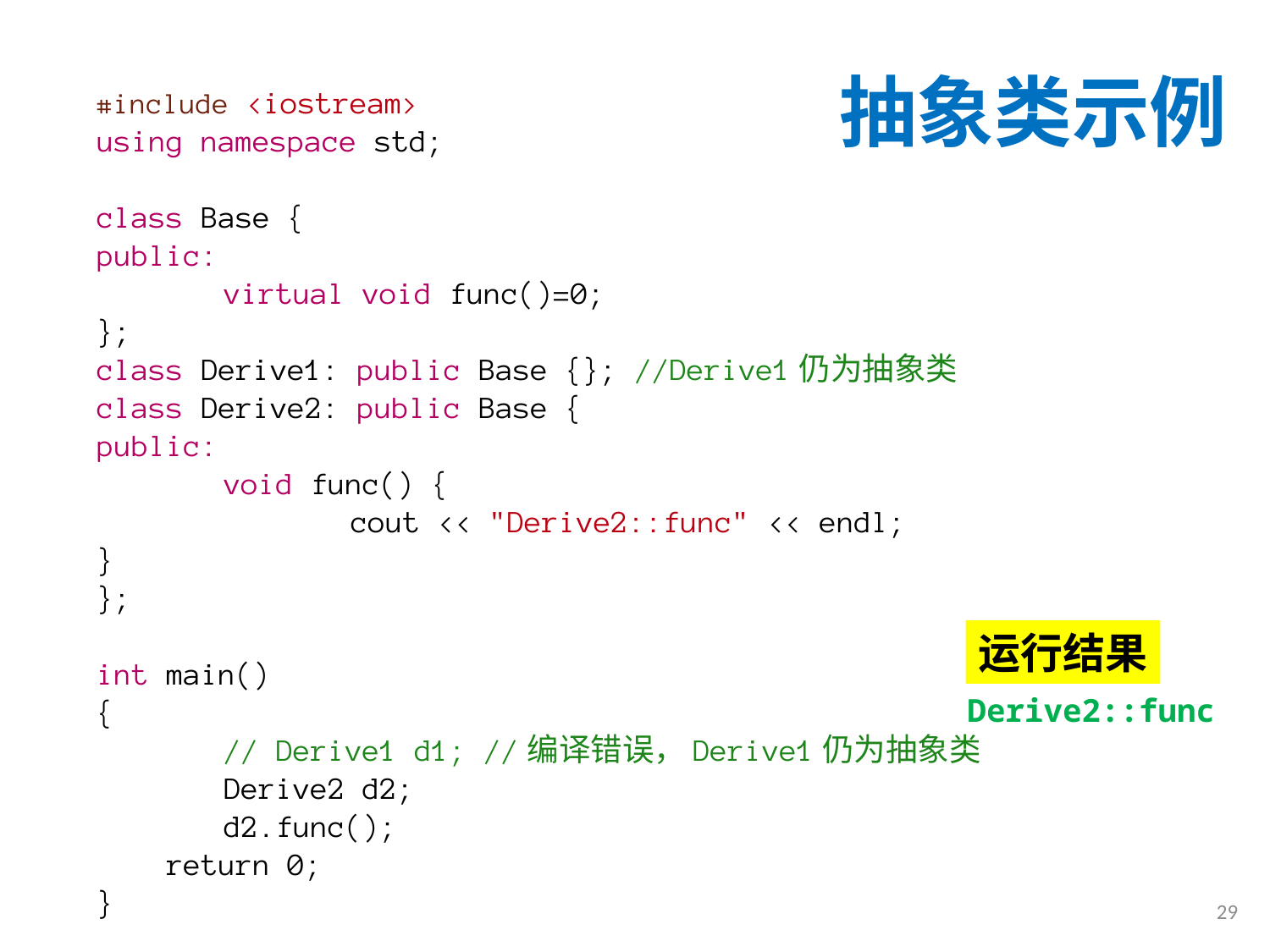

抽象类示例
#include <iostream>
using namespace std;
class Base {
public:
	virtual void func()=0;
};
class Derive1: public Base {}; //Derive1仍为抽象类
class Derive2: public Base {
public:
	void func() {
		cout << "Derive2::func" << endl;
}
};

int main()
{
	// Derive1 d1; //编译错误，Derive1仍为抽象类
	Derive2 d2;
	d2.func();
    return 0;
}
运行结果
Derive2::func
29